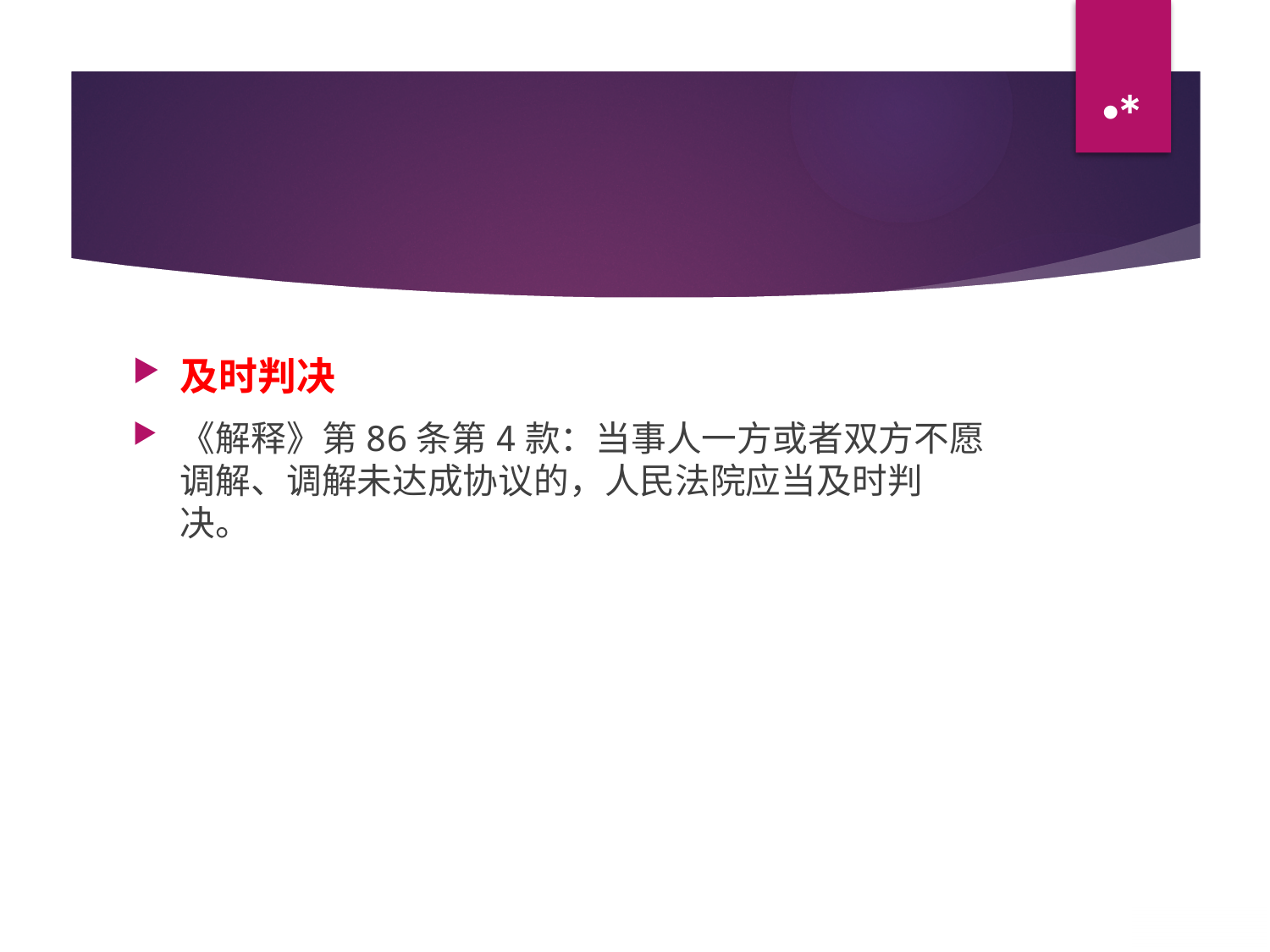

*
#
及时判决
《解释》第86条第4款：当事人一方或者双方不愿调解、调解未达成协议的，人民法院应当及时判决。